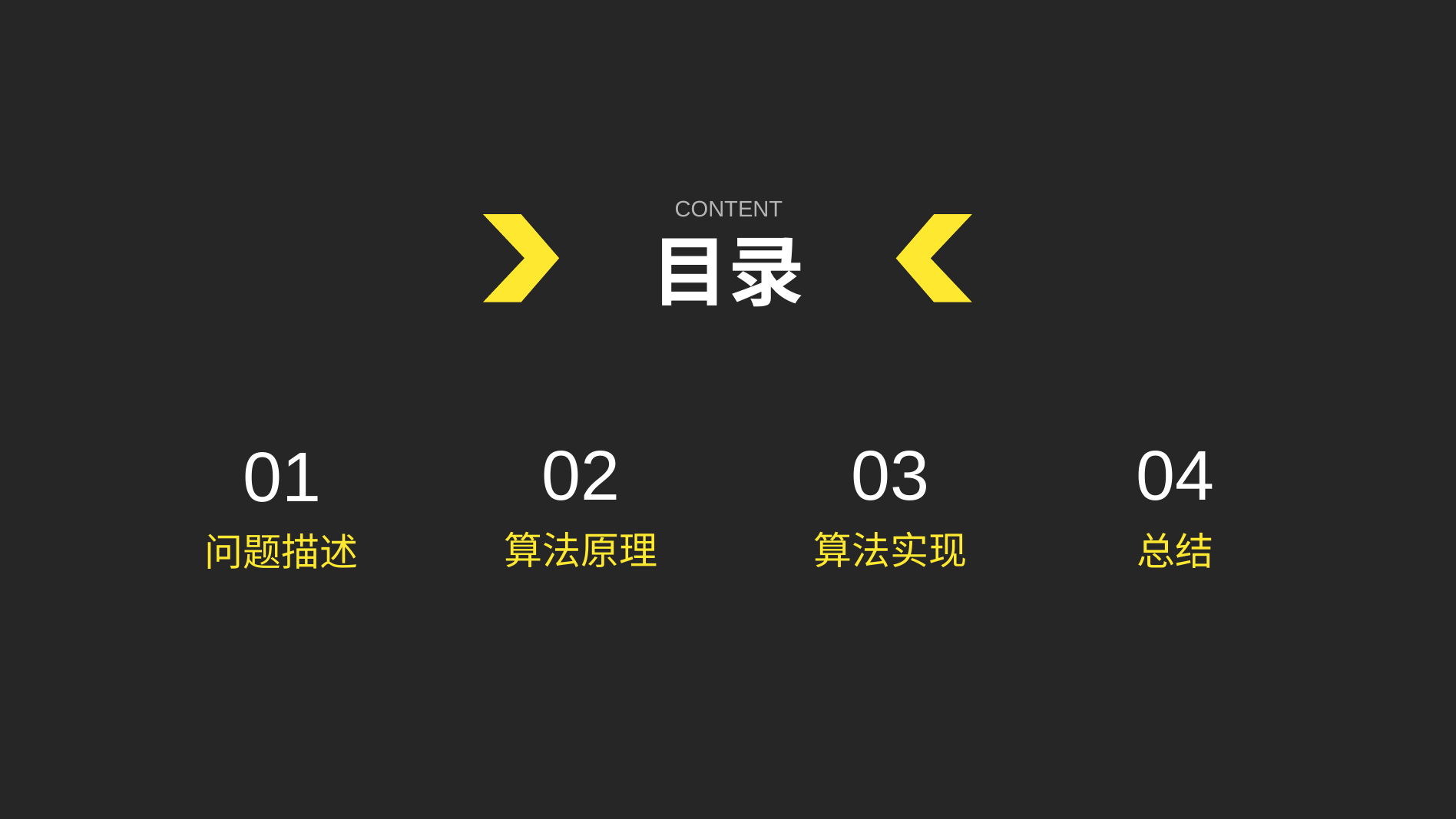

CONTENT
目录

04
02
03
01
算法原理
算法实现
总结
问题描述